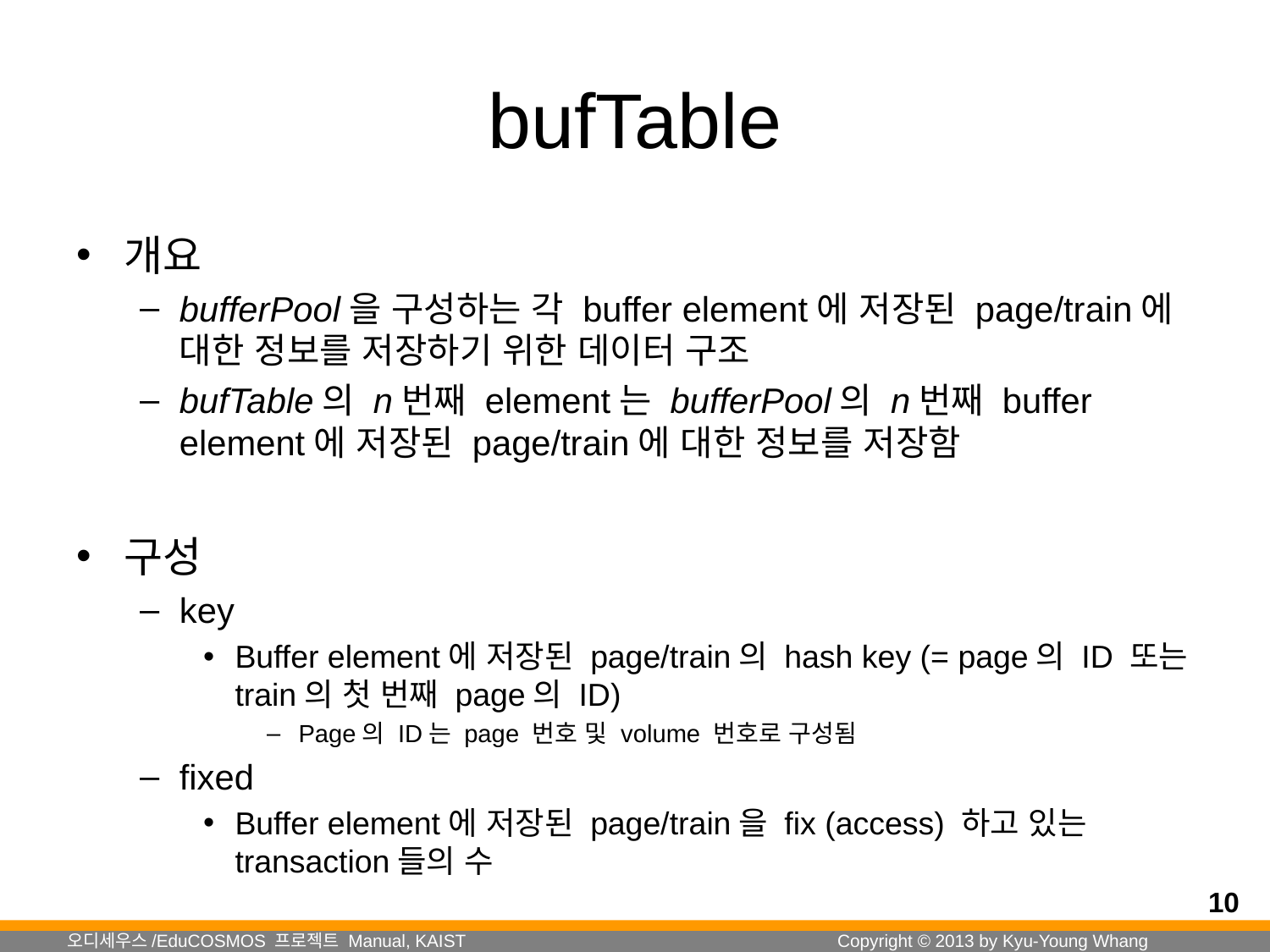

# bufTable
개요
bufferPool을 구성하는 각 buffer element에 저장된 page/train에 대한 정보를 저장하기 위한 데이터 구조
bufTable의 n번째 element는 bufferPool의 n번째 buffer element에 저장된 page/train에 대한 정보를 저장함

구성
key
Buffer element에 저장된 page/train의 hash key (= page의 ID 또는 train의 첫 번째 page의 ID)
Page의 ID는 page 번호 및 volume 번호로 구성됨
fixed
Buffer element에 저장된 page/train을 fix (access) 하고 있는 transaction들의 수